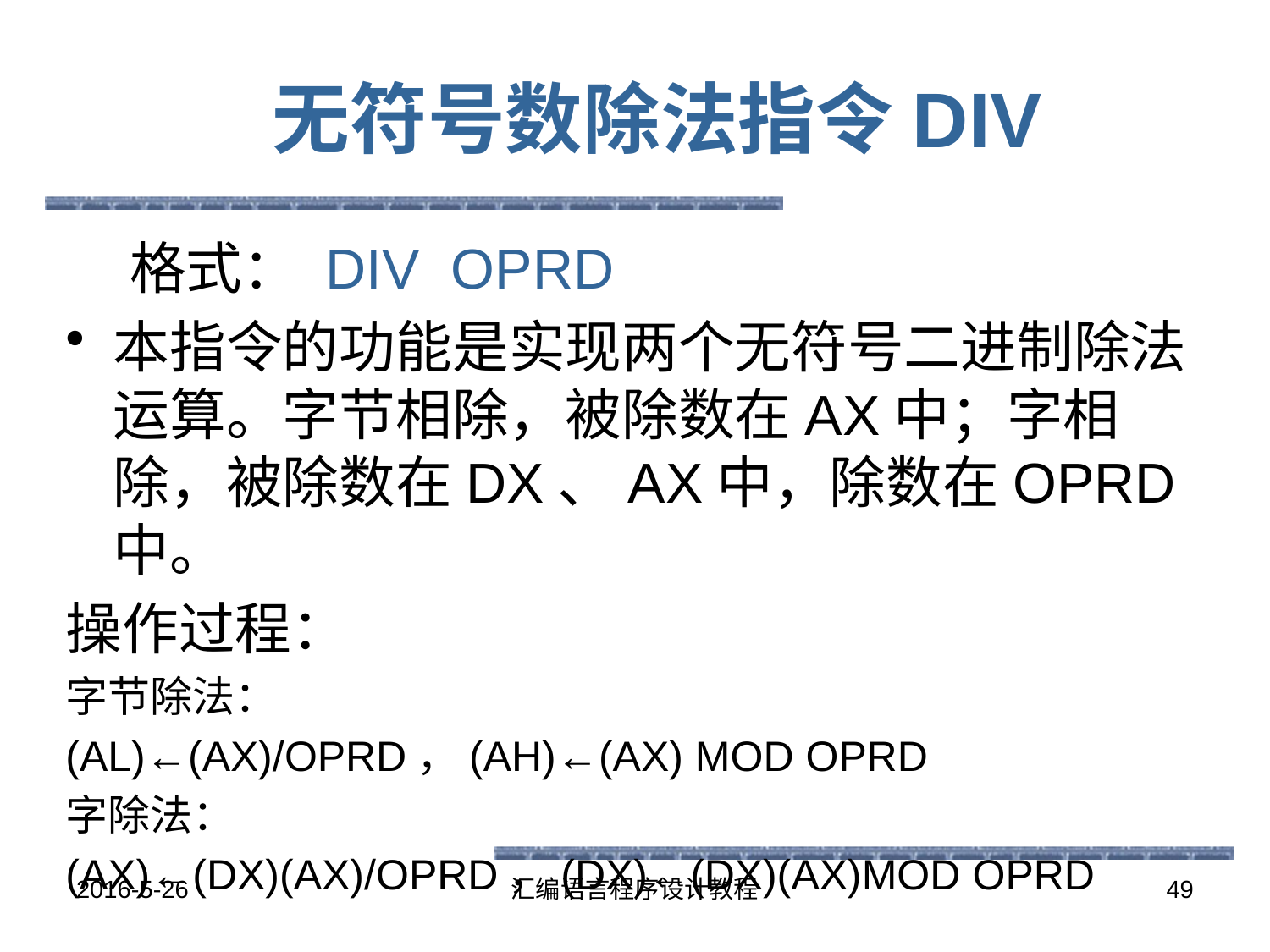

# 无符号数除法指令DIV
    格式： DIV  OPRD
本指令的功能是实现两个无符号二进制除法运算。字节相除，被除数在AX中；字相除，被除数在DX、AX中，除数在OPRD中。
操作过程：
字节除法：
(AL)←(AX)/OPRD，(AH)←(AX) MOD OPRD
字除法：
(AX)←(DX)(AX)/OPRD，(DX)←(DX)(AX)MOD OPRD
2016-5-26
汇编语言程序设计教程
49